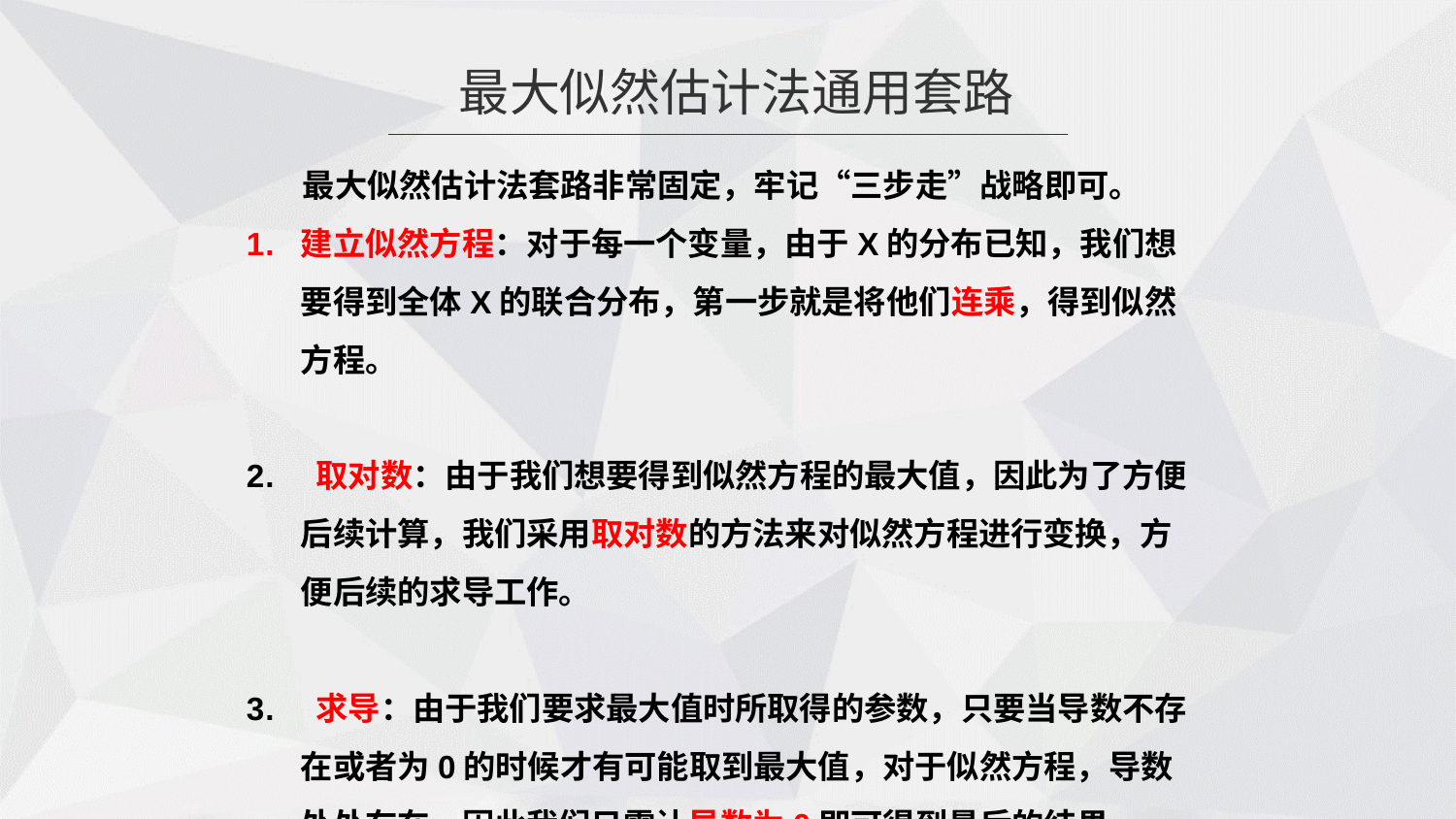

最大似然估计法通用套路
最大似然估计法套路非常固定，牢记“三步走”战略即可。
建立似然方程：对于每一个变量，由于X的分布已知，我们想要得到全体X的联合分布，第一步就是将他们连乘，得到似然方程。

 取对数：由于我们想要得到似然方程的最大值，因此为了方便后续计算，我们采用取对数的方法来对似然方程进行变换，方便后续的求导工作。

 求导：由于我们要求最大值时所取得的参数，只要当导数不存在或者为0的时候才有可能取到最大值，对于似然方程，导数处处存在，因此我们只需让导数为0即可得到最后的结果。